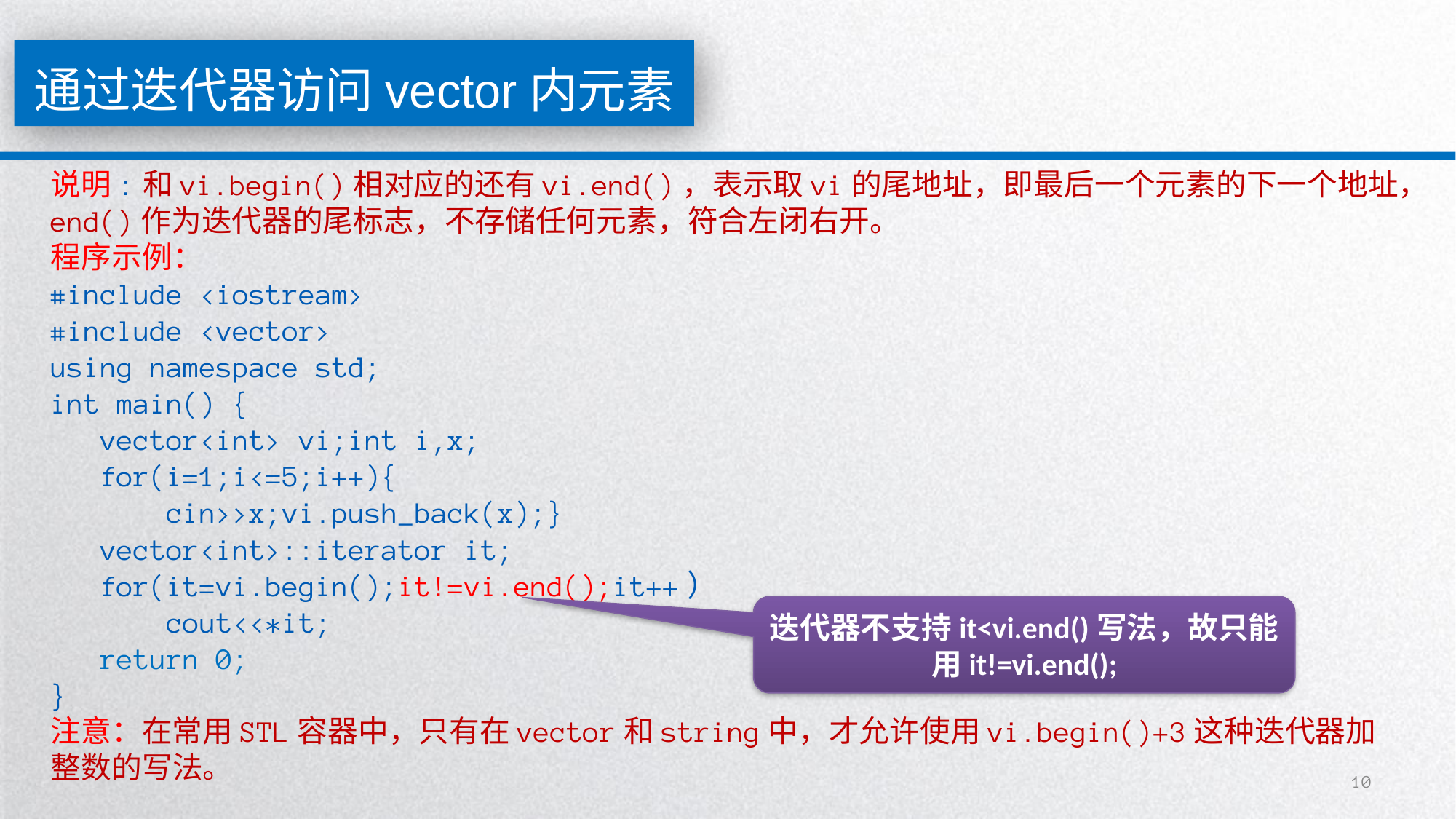

通过迭代器访问vector内元素
说明:和vi.begin()相对应的还有vi.end()，表示取vi的尾地址，即最后一个元素的下一个地址，end()作为迭代器的尾标志，不存储任何元素，符合左闭右开。
程序示例：
#include <iostream>
#include <vector>
using namespace std;
int main() {
   vector<int> vi;int i,x;
   for(i=1;i<=5;i++){
       cin>>x;vi.push_back(x);}
   vector<int>::iterator it;
   for(it=vi.begin();it!=vi.end();it++）
       cout<<*it;
   return 0;
}
注意：在常用STL容器中，只有在vector和string中，才允许使用vi.begin()+3这种迭代器加整数的写法。
迭代器不支持it<vi.end()写法，故只能用it!=vi.end();
10